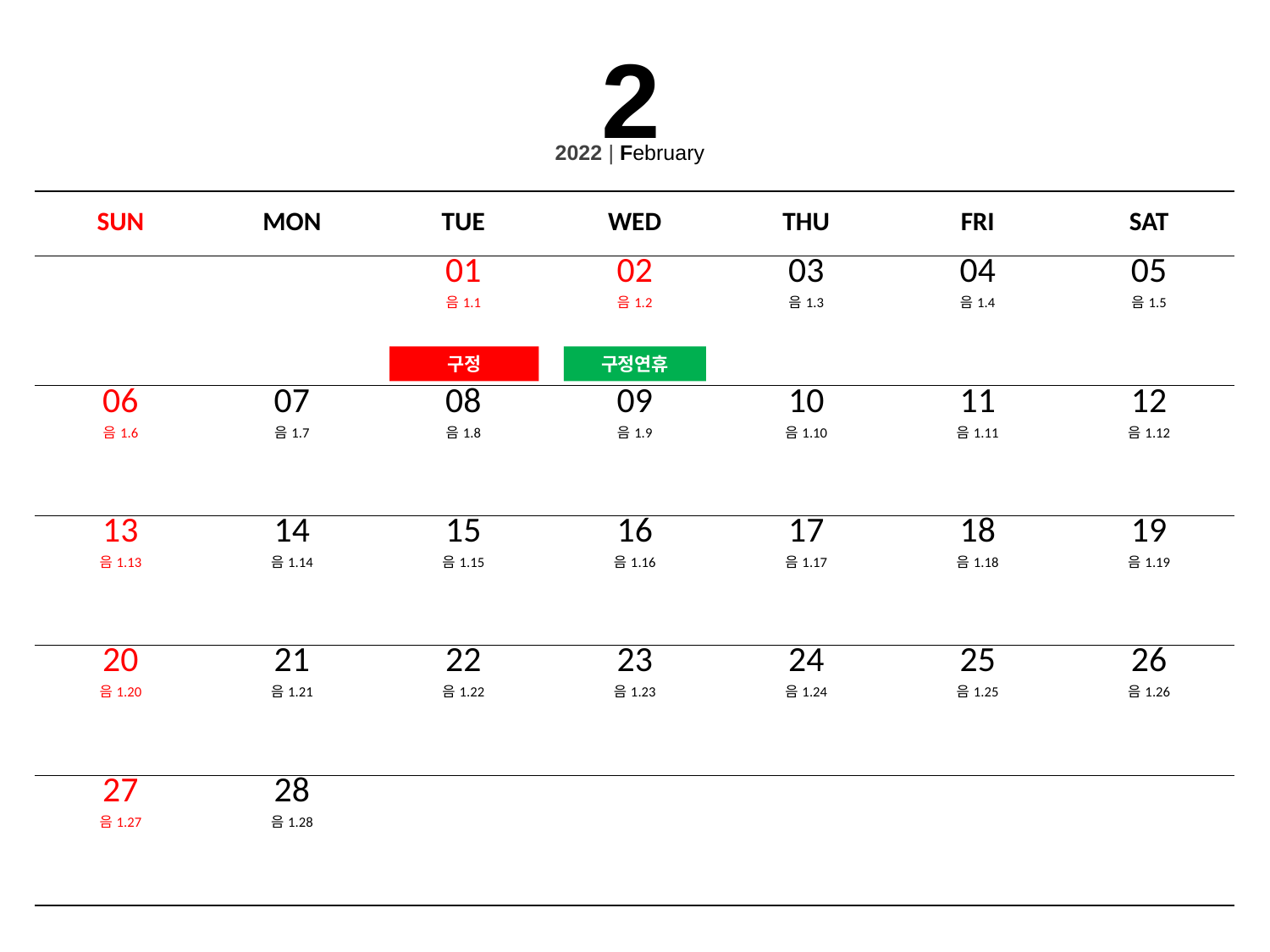

2
2022 | February

| SUN | MON | TUE | WED | THU | FRI | SAT |
| --- | --- | --- | --- | --- | --- | --- |
|  |  | 01 음1.1 | 02 음1.2 | 03 음1.3 | 04 음1.4 | 05 음1.5 |
| 06 음1.6 | 07 음1.7 | 08 음1.8 | 09 음1.9 | 10 음1.10 | 11 음1.11 | 12 음1.12 |
| 13 음1.13 | 14 음1.14 | 15 음1.15 | 16 음1.16 | 17 음1.17 | 18 음1.18 | 19 음1.19 |
| 20 음1.20 | 21 음1.21 | 22 음1.22 | 23 음1.23 | 24 음1.24 | 25 음1.25 | 26 음1.26 |
| 27 음1.27 | 28 음1.28 |  |  |  |  |  |
구정
구정연휴